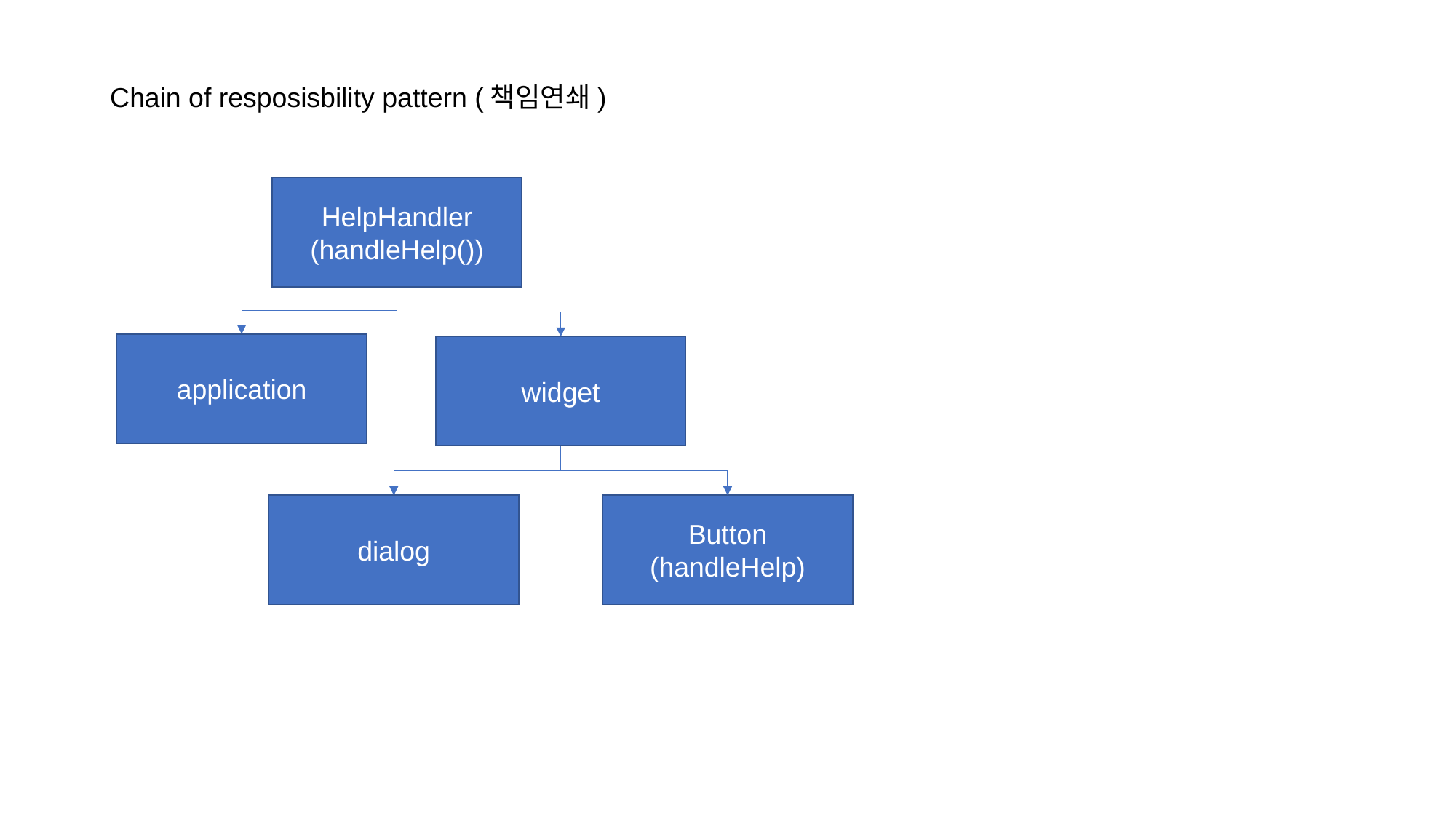

Chain of resposisbility pattern (책임연쇄)
HelpHandler
(handleHelp())
application
widget
dialog
Button
(handleHelp)